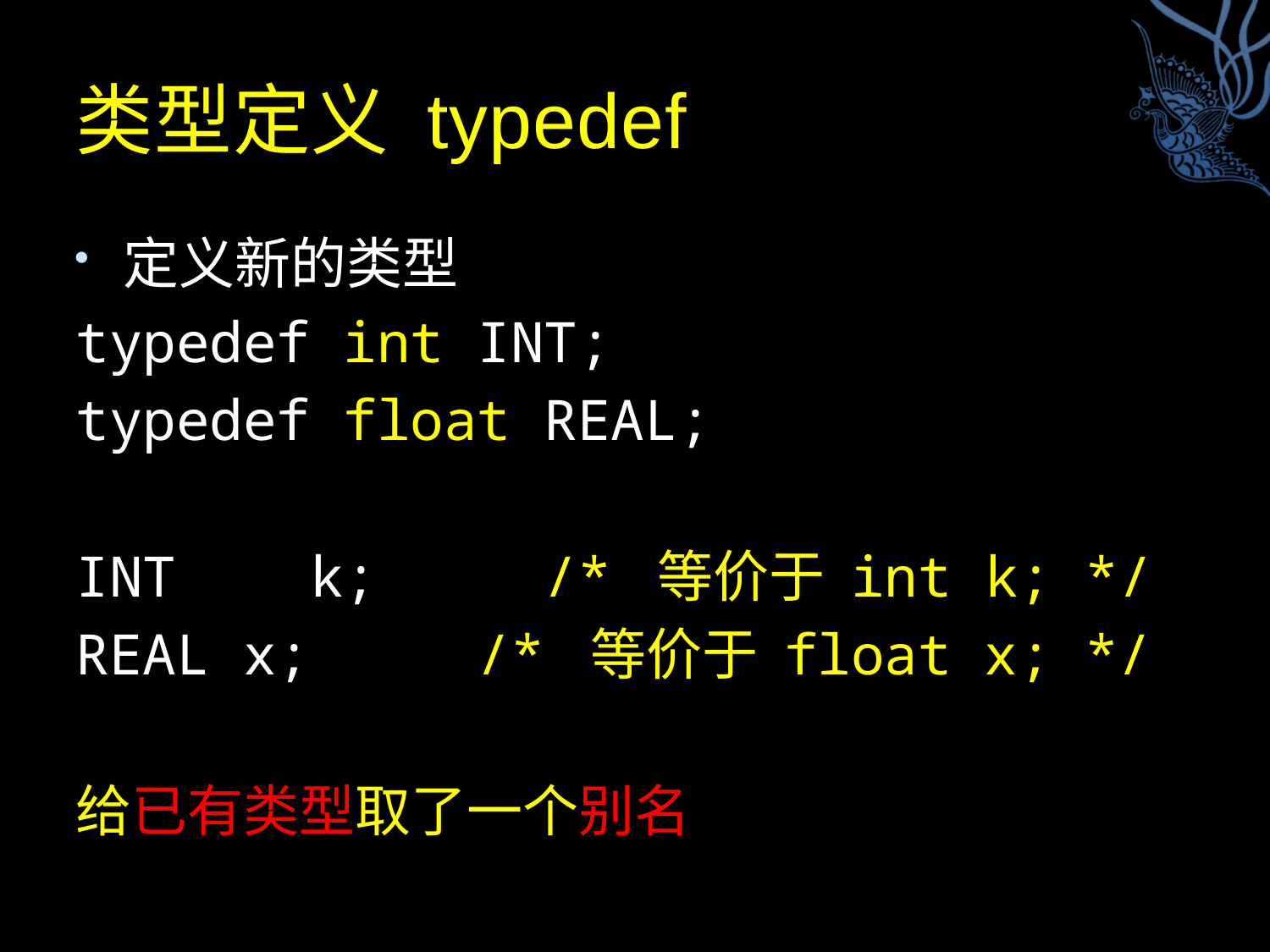

# 类型定义 typedef
定义新的类型
typedef int INT;
typedef float REAL;

INT    k;     /* 等价于 int k; */
REAL x;     /* 等价于 float x; */

给已有类型取了一个别名